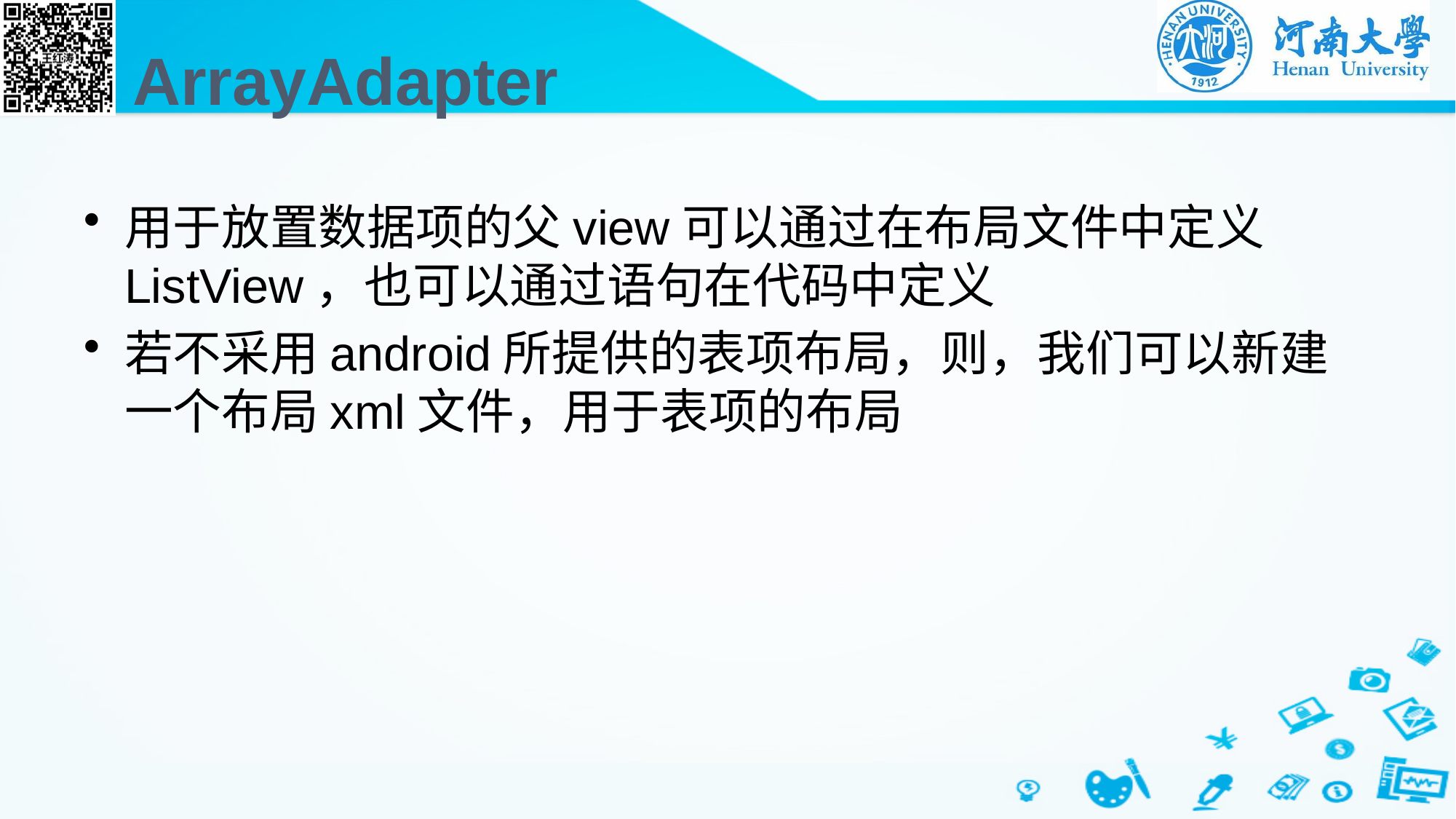

# ArrayAdapter
用于放置数据项的父view可以通过在布局文件中定义ListView，也可以通过语句在代码中定义
若不采用android所提供的表项布局，则，我们可以新建一个布局xml文件，用于表项的布局